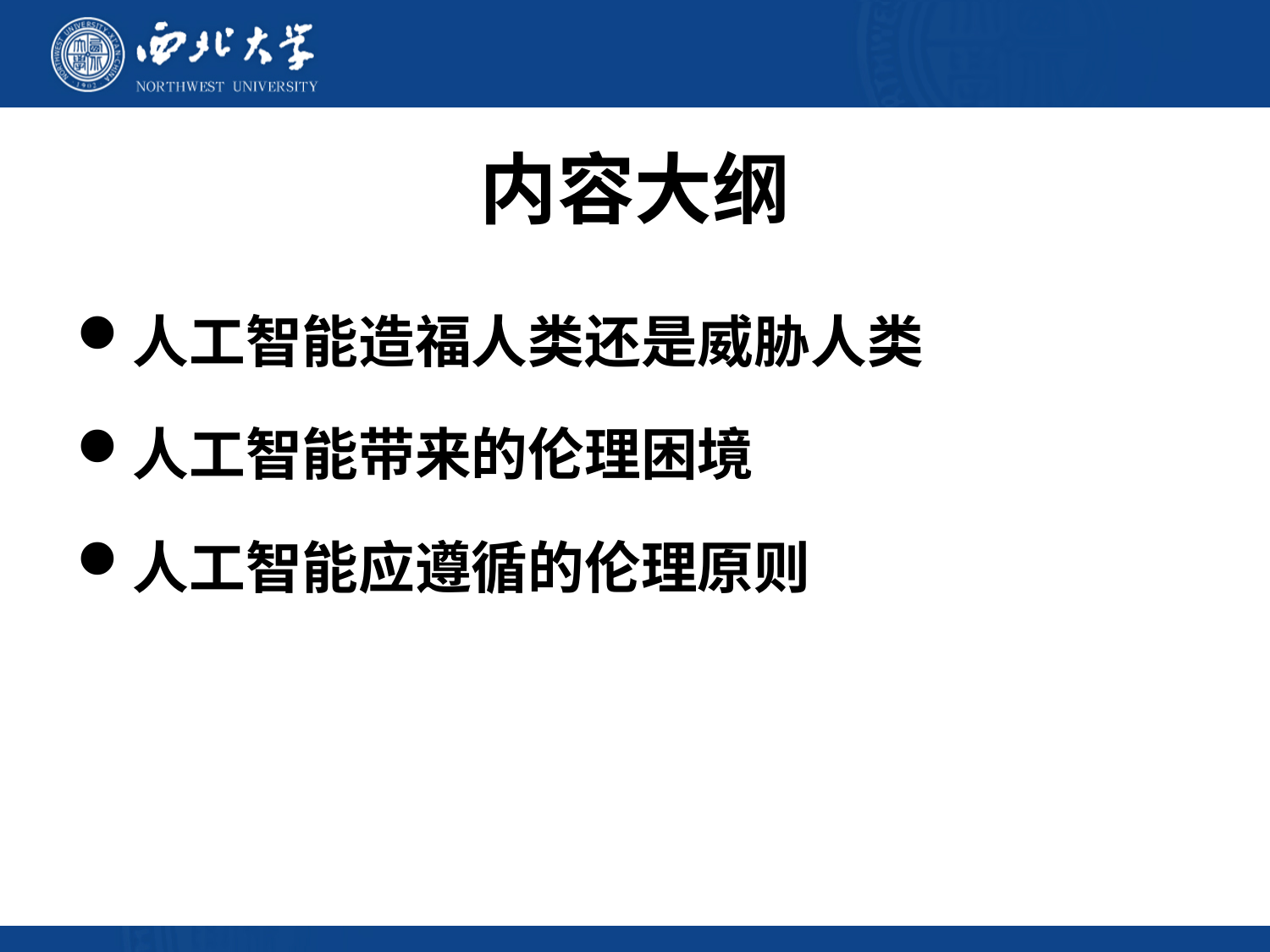

# 内容大纲
人工智能造福人类还是威胁人类
人工智能带来的伦理困境
人工智能应遵循的伦理原则